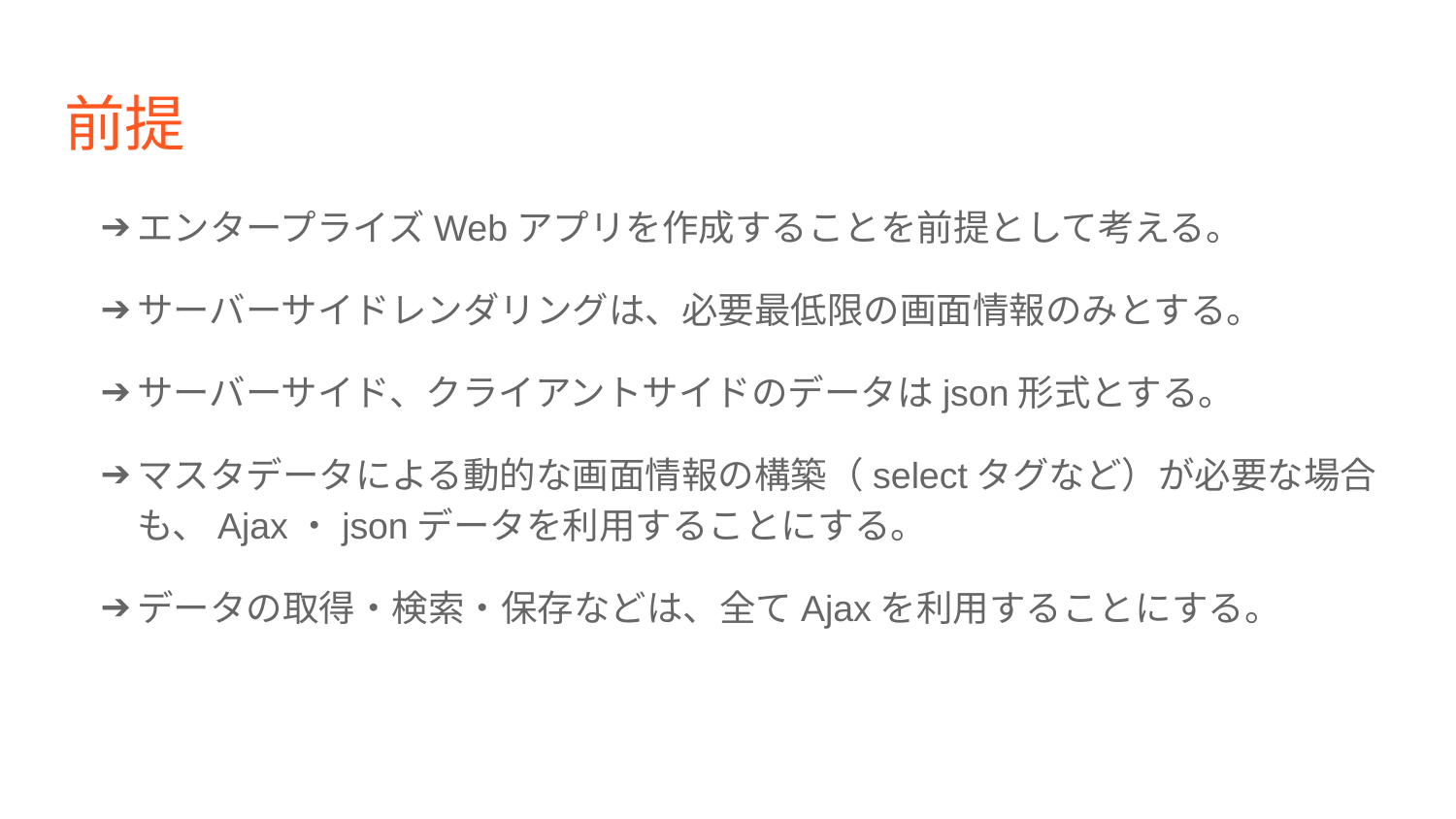

# 前提
エンタープライズWebアプリを作成することを前提として考える。
サーバーサイドレンダリングは、必要最低限の画面情報のみとする。
サーバーサイド、クライアントサイドのデータはjson形式とする。
マスタデータによる動的な画面情報の構築（selectタグなど）が必要な場合も、Ajax・jsonデータを利用することにする。
データの取得・検索・保存などは、全てAjaxを利用することにする。